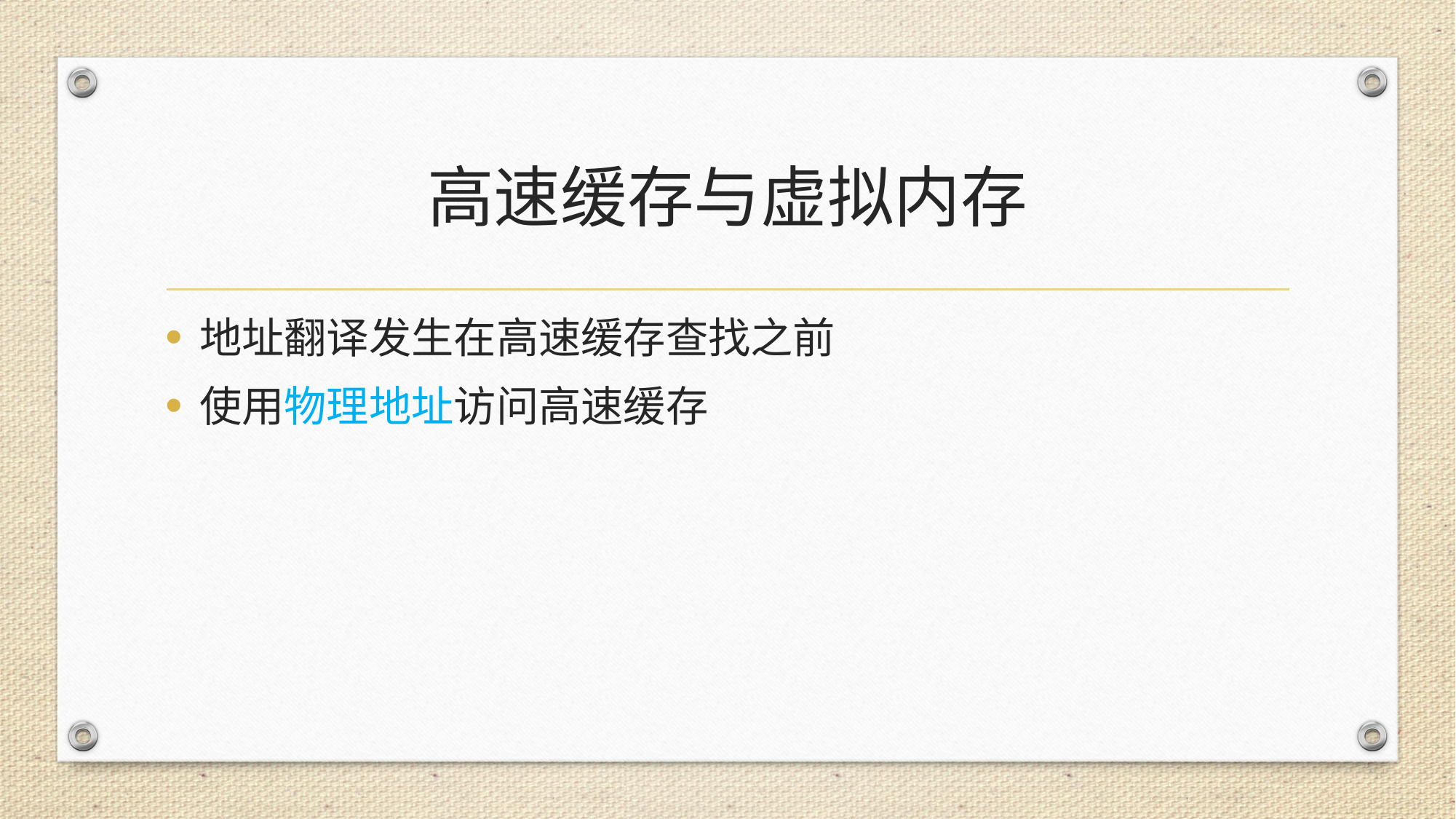

# 高速缓存与虚拟内存
地址翻译发生在高速缓存查找之前
使用物理地址访问高速缓存